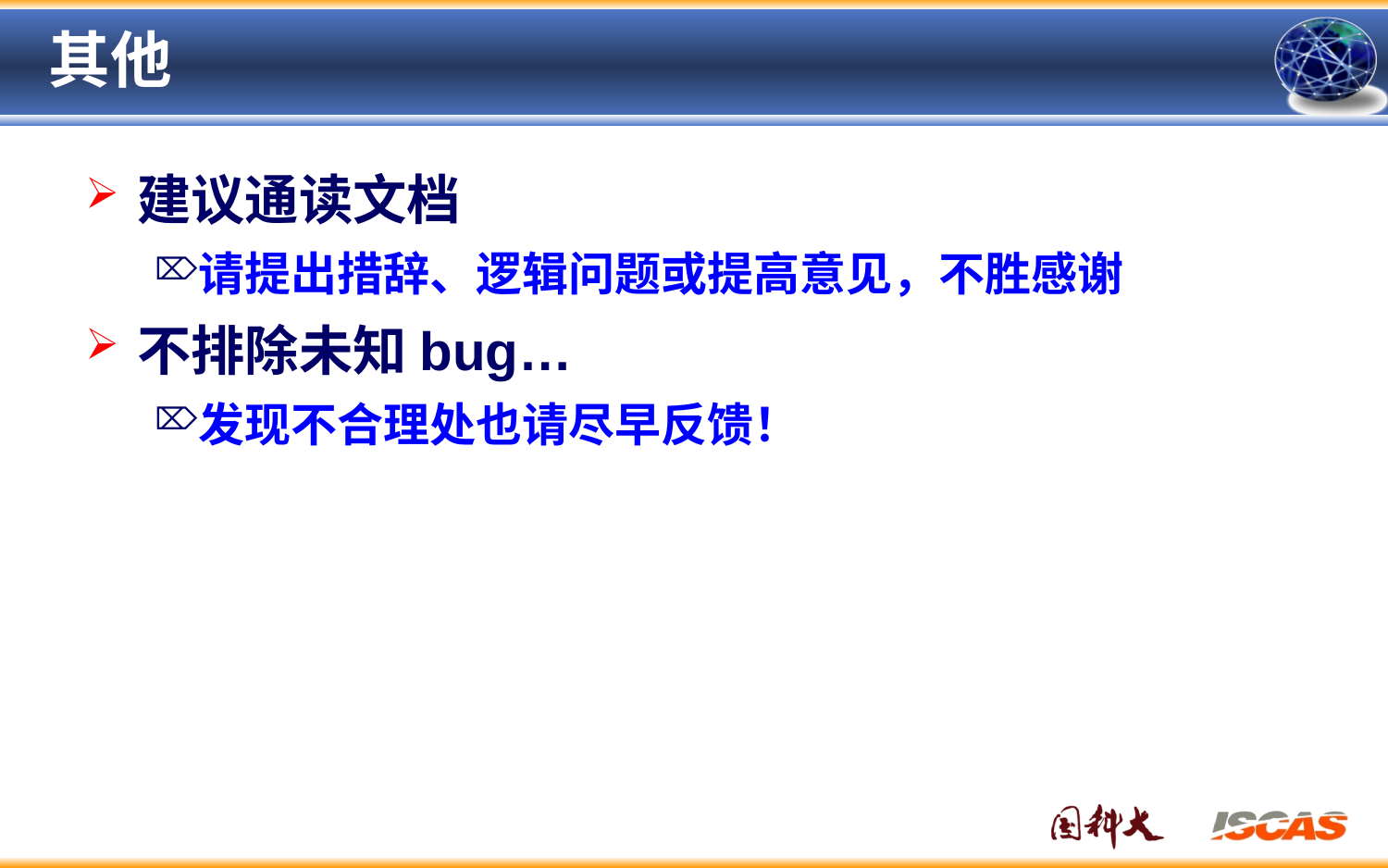

# 其他
建议通读文档
请提出措辞、逻辑问题或提高意见，不胜感谢
不排除未知bug…
发现不合理处也请尽早反馈！